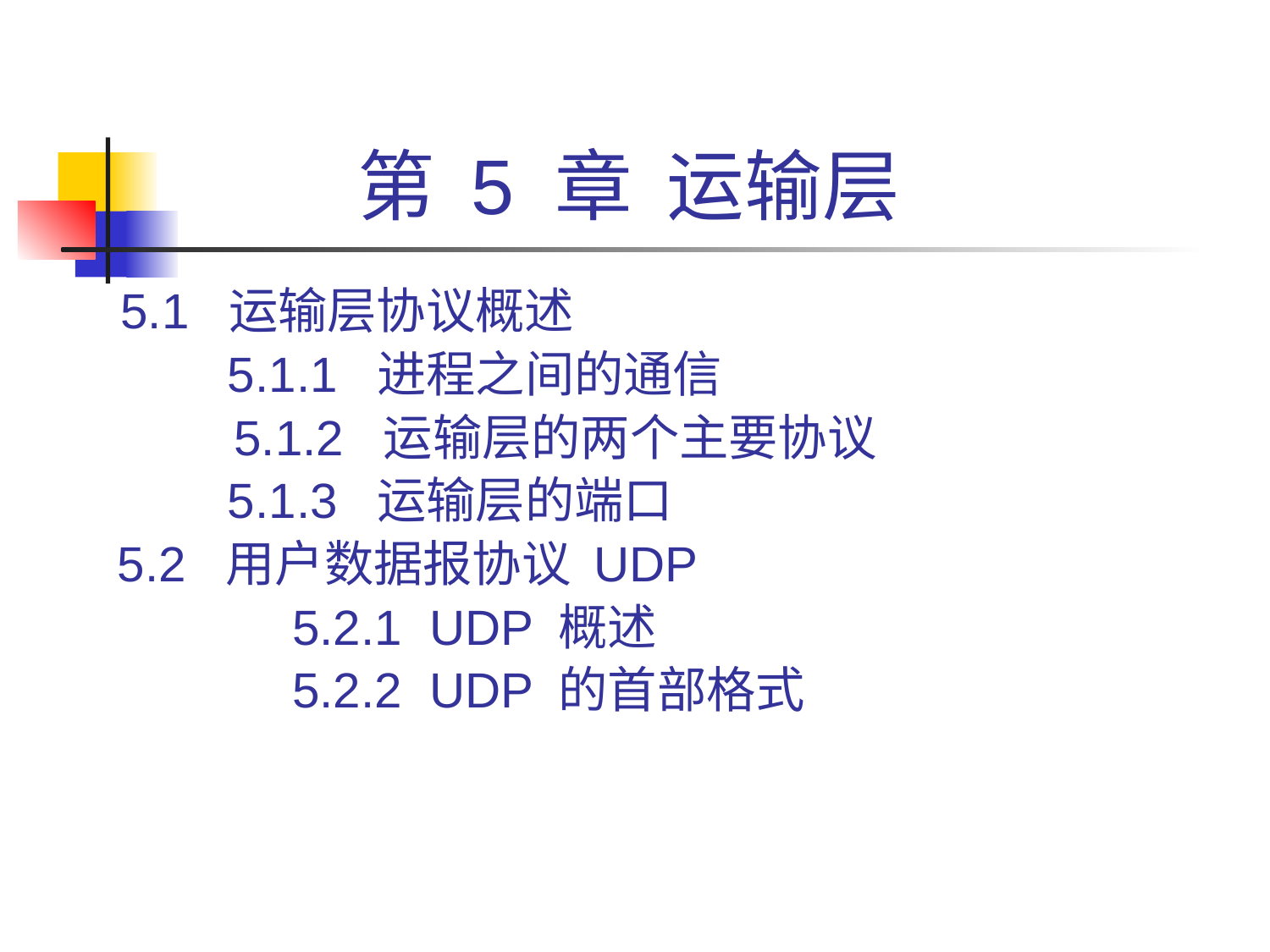

# 第 5 章  运输层
 5.1  运输层协议概述
        5.1.1  进程之间的通信
	     5.1.2  运输层的两个主要协议
        5.1.3  运输层的端口
5.2  用户数据报协议 UDP
		5.2.1  UDP 概述
		5.2.2  UDP 的首部格式